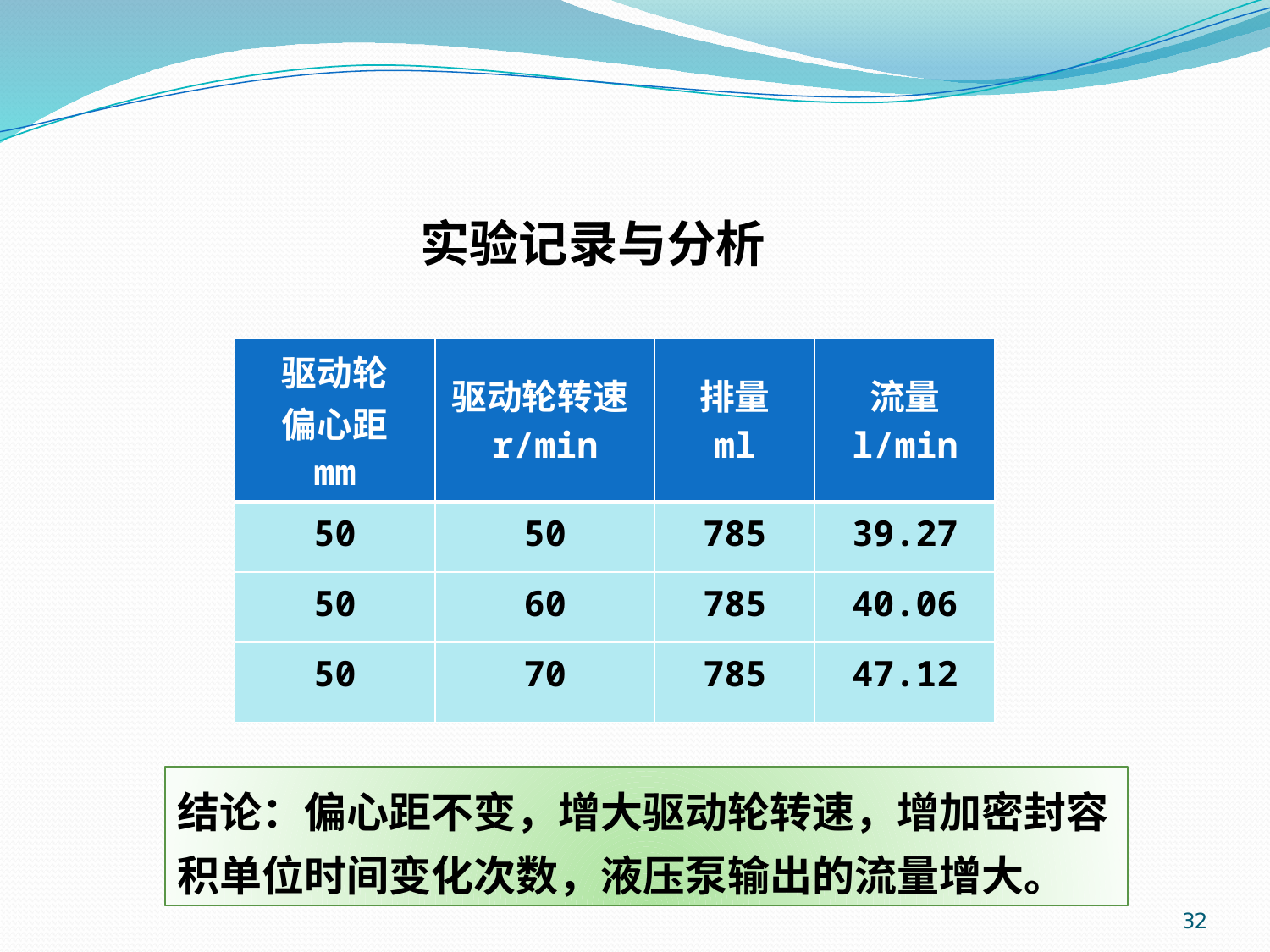

实验记录与分析
| 驱动轮 偏心距 mm | 驱动轮转速r/min | 排量 ml | 流量 l/min |
| --- | --- | --- | --- |
| 50 | 50 | 785 | 39.27 |
| 50 | 60 | 785 | 40.06 |
| 50 | 70 | 785 | 47.12 |
结论：偏心距不变，增大驱动轮转速，增加密封容积单位时间变化次数，液压泵输出的流量增大。
32